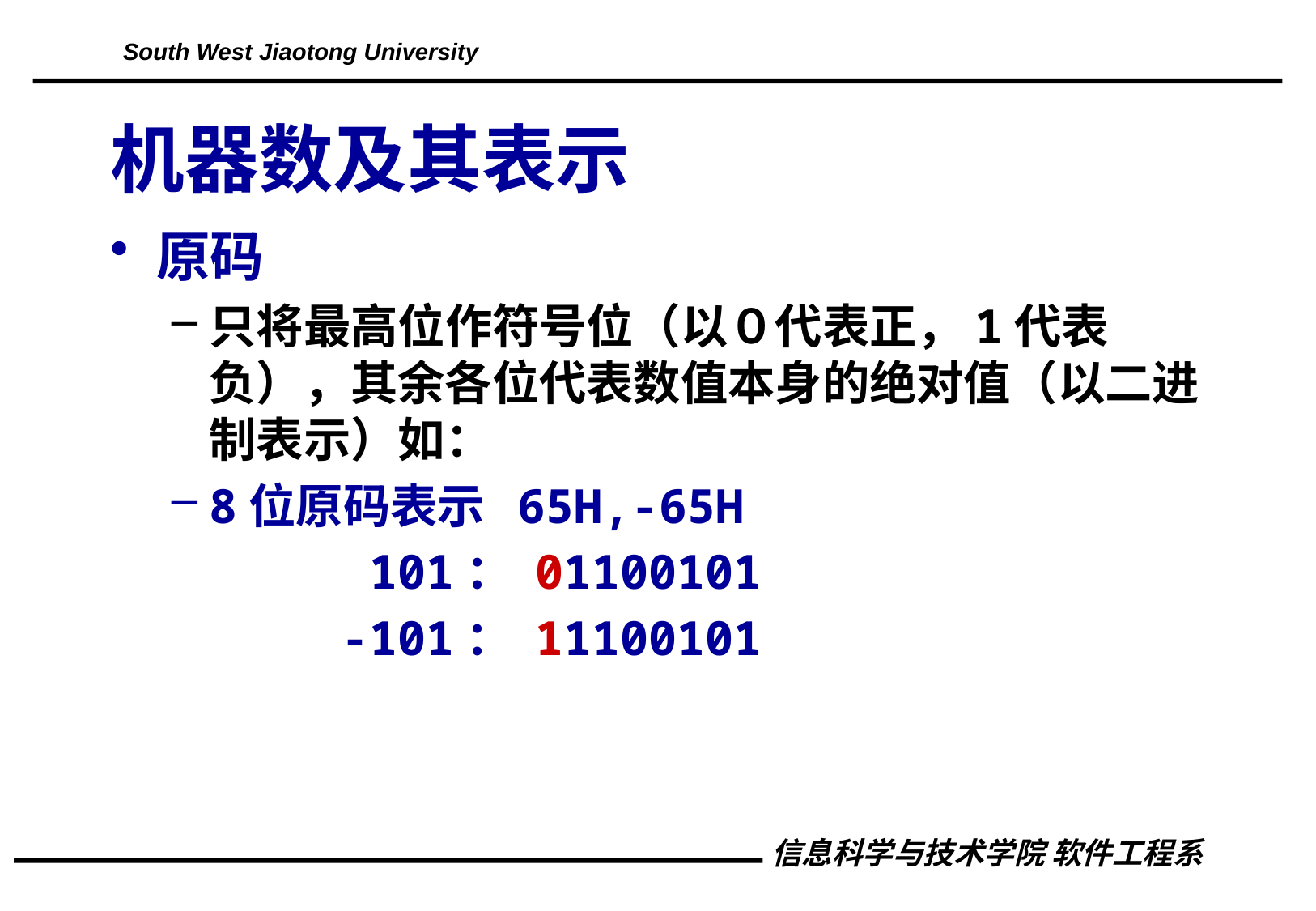

# 机器数及其表示
原码
只将最高位作符号位（以０代表正，1代表负），其余各位代表数值本身的绝对值（以二进制表示）如：
8位原码表示  65H,-65H
       101： 01100101
      -101： 11100101